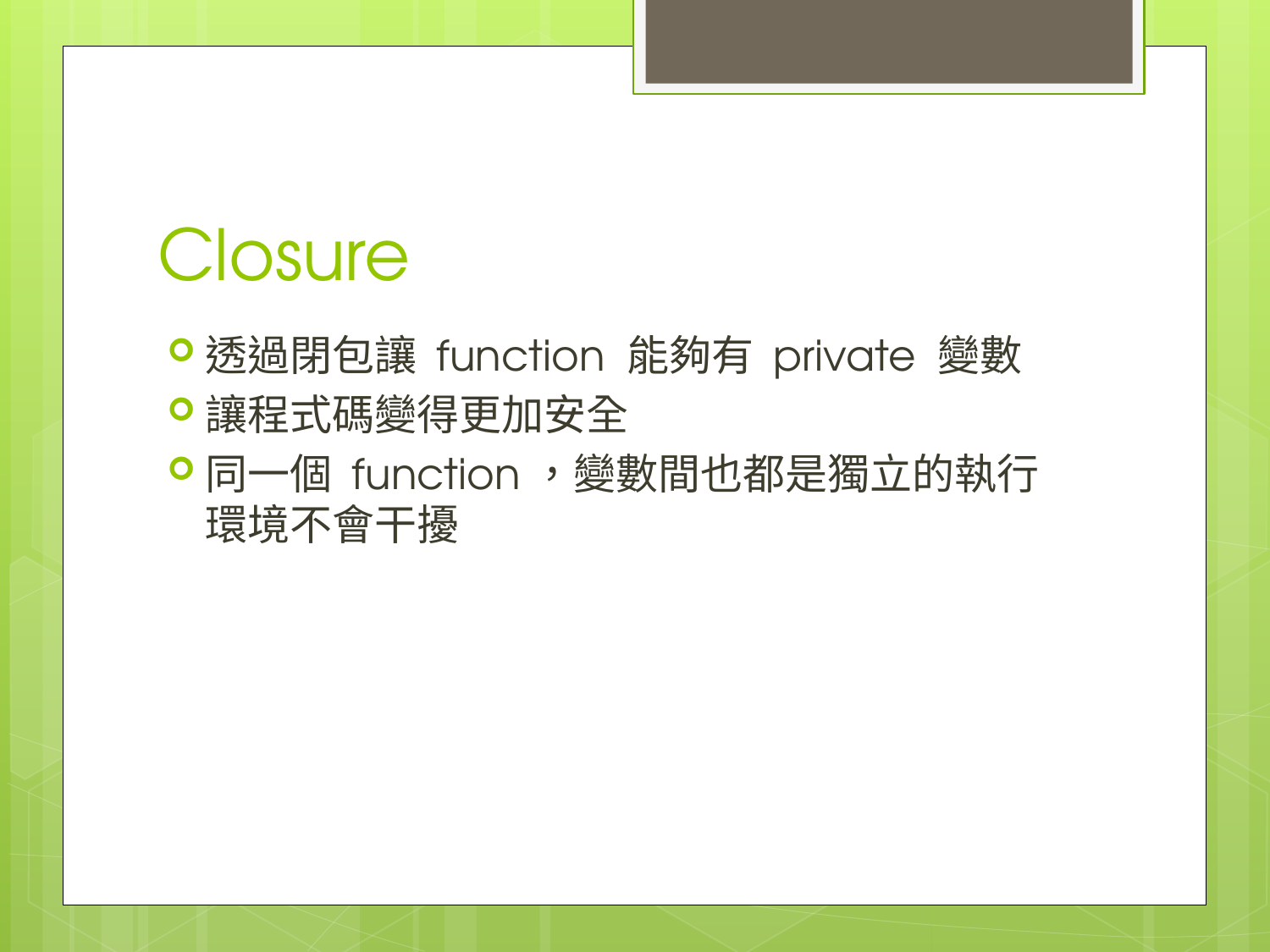

# Closure
透過閉包讓 function 能夠有 private 變數
讓程式碼變得更加安全
同一個 function，變數間也都是獨立的執行環境不會干擾